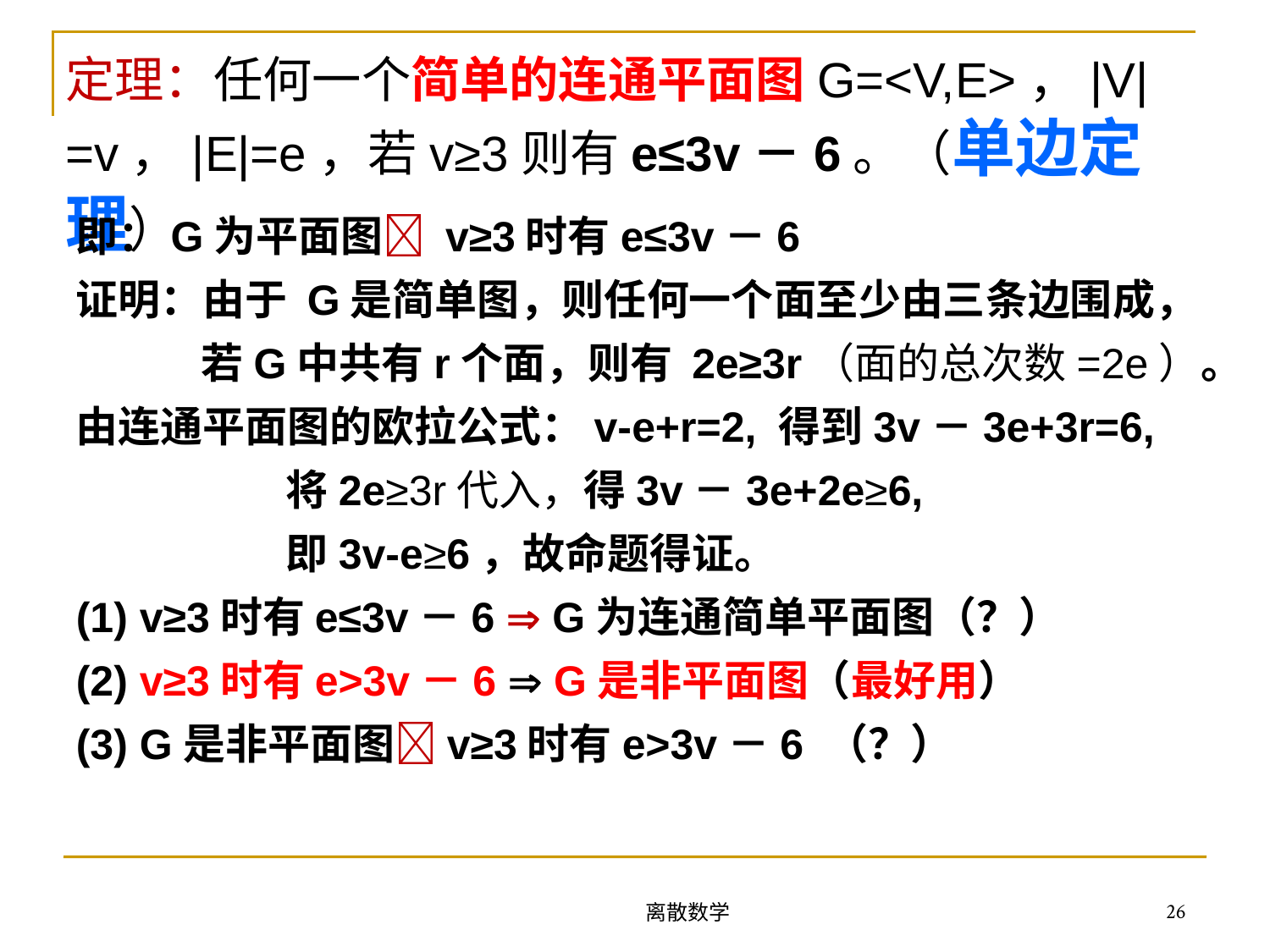

定理：任何一个简单的连通平面图G=<V,E>，|V|=v，|E|=e，若v≥3则有e≤3v－6。（单边定理）
即：G为平面图⇒ v≥3时有e≤3v－6
证明：由于 G是简单图，则任何一个面至少由三条边围成，若G中共有r个面，则有 2e≥3r（面的总次数=2e）。
由连通平面图的欧拉公式：v-e+r=2, 得到3v－3e+3r=6,
                     将2e≥3r代入，得3v－3e+2e≥6,
                     即3v-e≥6，故命题得证。
(1) v≥3时有e≤3v－6 ⇒ G为连通简单平面图（？）
(2) v≥3时有e>3v－6 ⇒ G是非平面图（最好用）
(3) G是非平面图⇒v≥3时有e>3v－6 （？）

离散数学
26